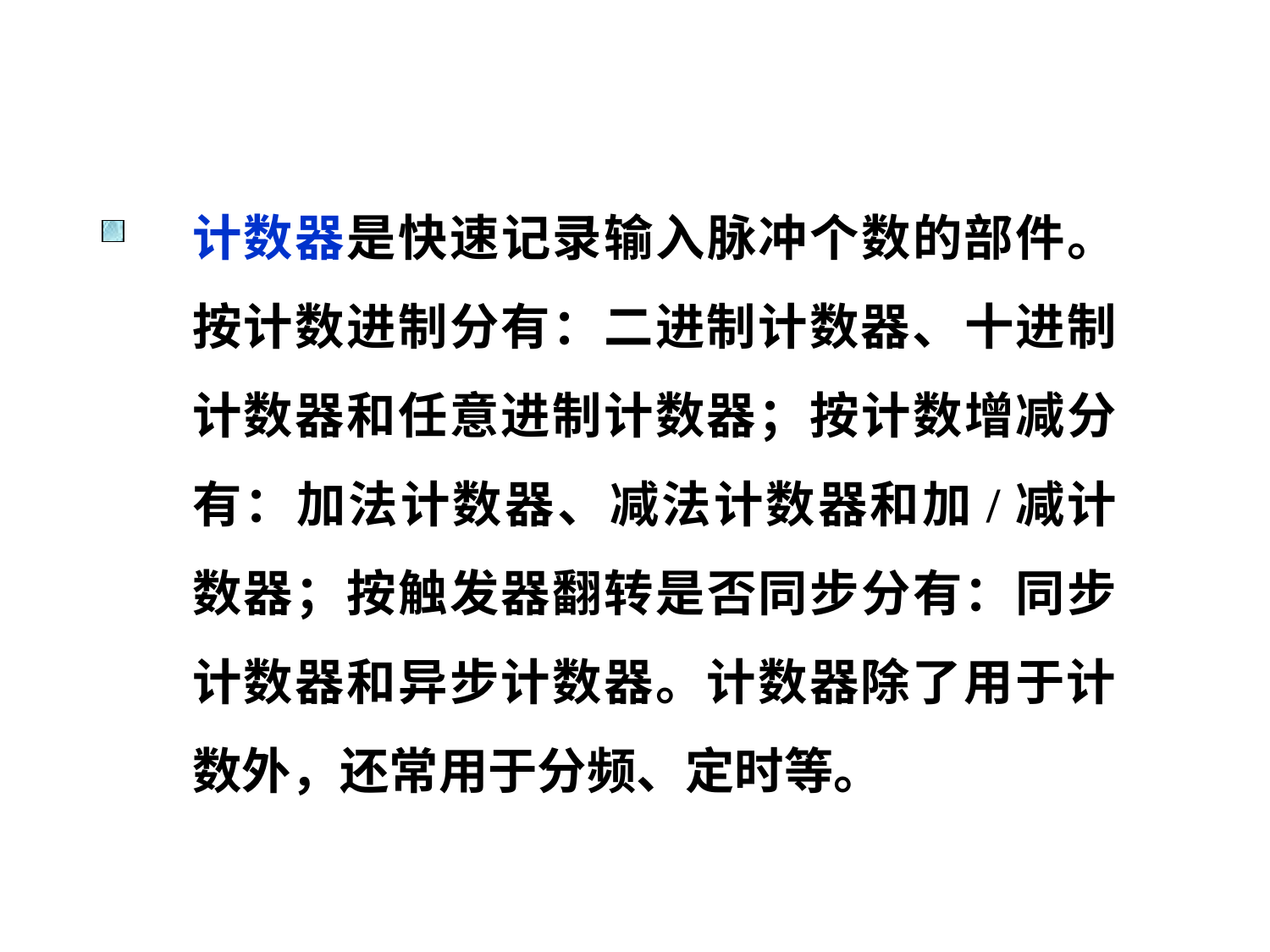

计数器是快速记录输入脉冲个数的部件。按计数进制分有：二进制计数器、十进制计数器和任意进制计数器；按计数增减分有：加法计数器、减法计数器和加/减计数器；按触发器翻转是否同步分有：同步计数器和异步计数器。计数器除了用于计数外，还常用于分频、定时等。